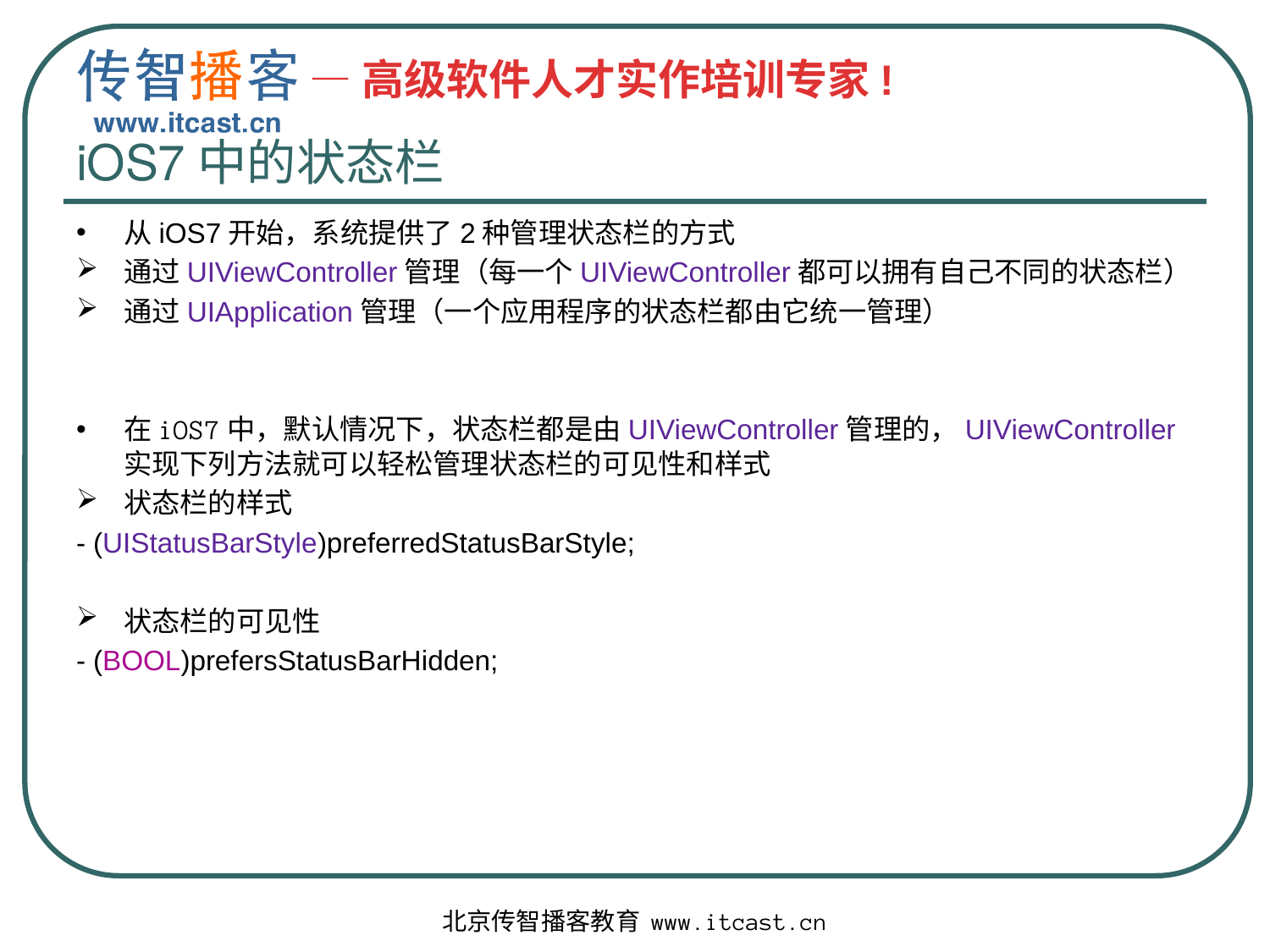

# iOS7中的状态栏
从iOS7开始，系统提供了2种管理状态栏的方式
通过UIViewController管理（每一个UIViewController都可以拥有自己不同的状态栏）
通过UIApplication管理（一个应用程序的状态栏都由它统一管理）

在iOS7中，默认情况下，状态栏都是由UIViewController管理的，UIViewController实现下列方法就可以轻松管理状态栏的可见性和样式
状态栏的样式
- (UIStatusBarStyle)preferredStatusBarStyle;

状态栏的可见性
- (BOOL)prefersStatusBarHidden;